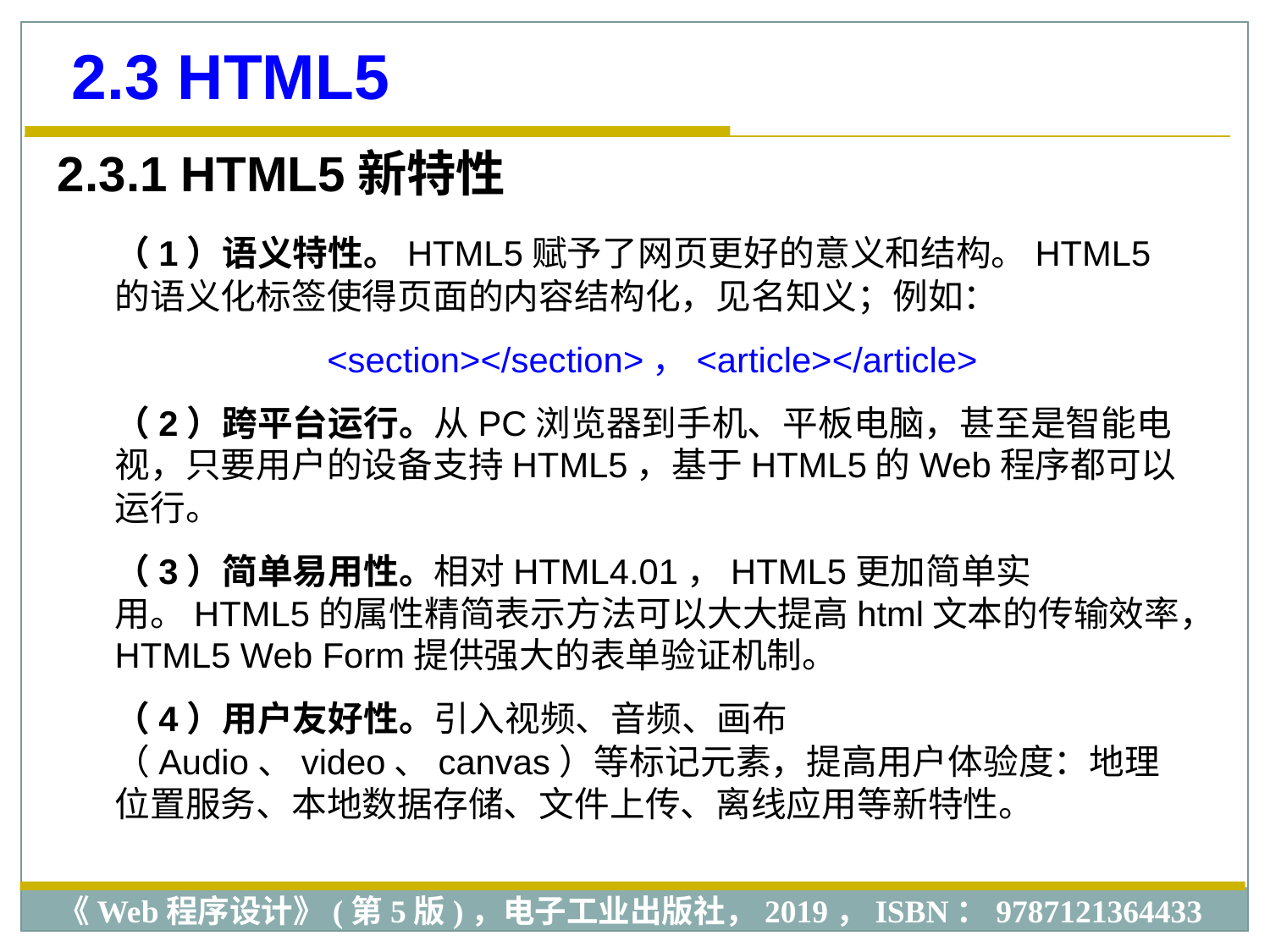

2.3 HTML5
2.3.1 HTML5新特性
（1）语义特性。HTML5赋予了网页更好的意义和结构。HTML5的语义化标签使得页面的内容结构化，见名知义；例如：
<section></section>，<article></article>
（2）跨平台运行。从PC浏览器到手机、平板电脑，甚至是智能电视，只要用户的设备支持HTML5，基于HTML5的Web程序都可以运行。
（3）简单易用性。相对HTML4.01，HTML5更加简单实用。HTML5的属性精简表示方法可以大大提高html文本的传输效率，HTML5 Web Form提供强大的表单验证机制。
（4）用户友好性。引入视频、音频、画布（Audio、video、canvas）等标记元素，提高用户体验度：地理位置服务、本地数据存储、文件上传、离线应用等新特性。